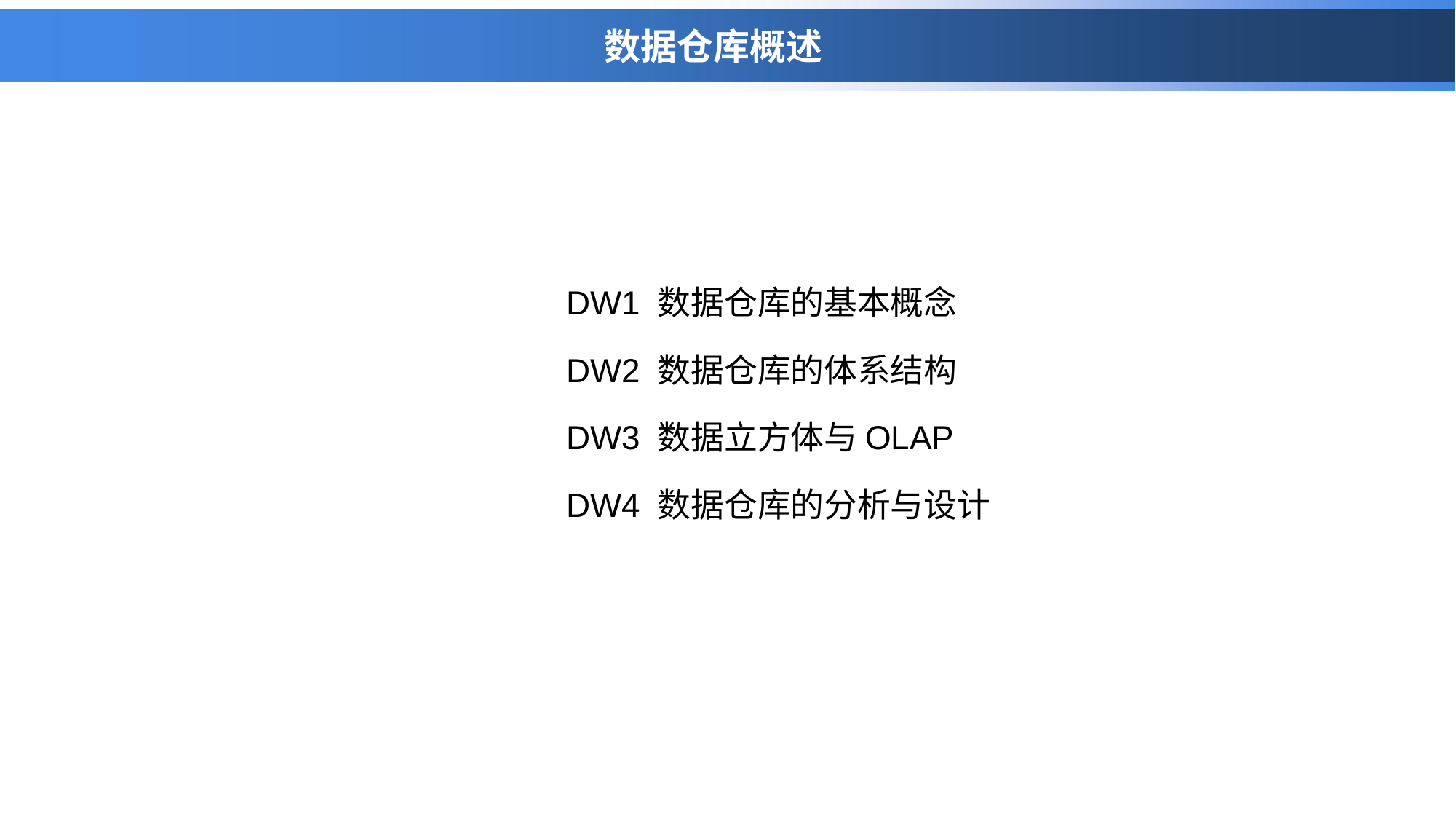

# 数据仓库概述
DW1 数据仓库的基本概念
DW2 数据仓库的体系结构
DW3 数据立方体与OLAP
DW4 数据仓库的分析与设计